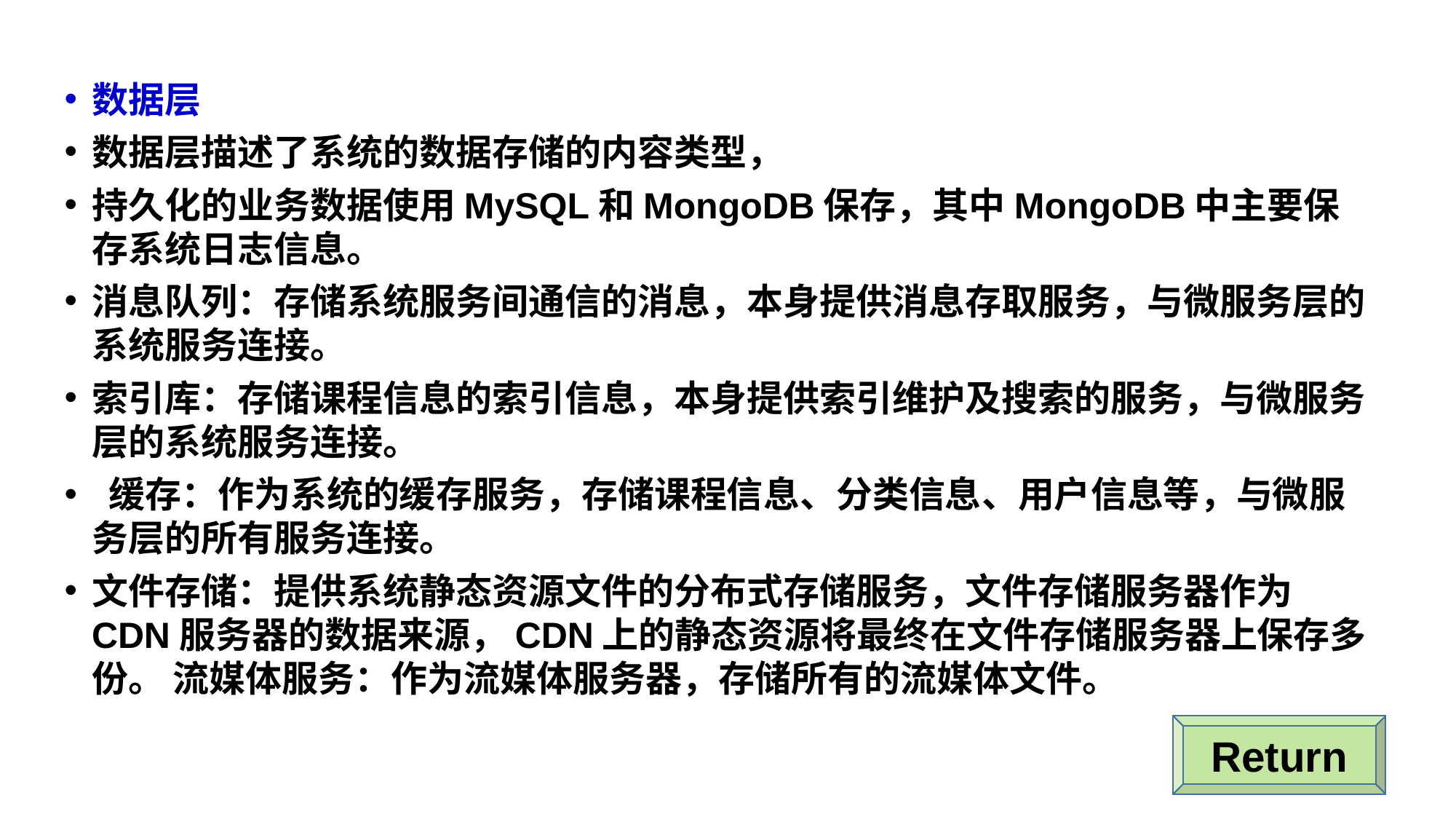

数据层
数据层描述了系统的数据存储的内容类型，
持久化的业务数据使用MySQL和MongoDB保存，其中MongoDB中主要保存系统日志信息。
消息队列：存储系统服务间通信的消息，本身提供消息存取服务，与微服务层的系统服务连接。
索引库：存储课程信息的索引信息，本身提供索引维护及搜索的服务，与微服务层的系统服务连接。
 缓存：作为系统的缓存服务，存储课程信息、分类信息、用户信息等，与微服务层的所有服务连接。
文件存储：提供系统静态资源文件的分布式存储服务，文件存储服务器作为CDN服务器的数据来源，CDN上的静态资源将最终在文件存储服务器上保存多份。 流媒体服务：作为流媒体服务器，存储所有的流媒体文件。
Return